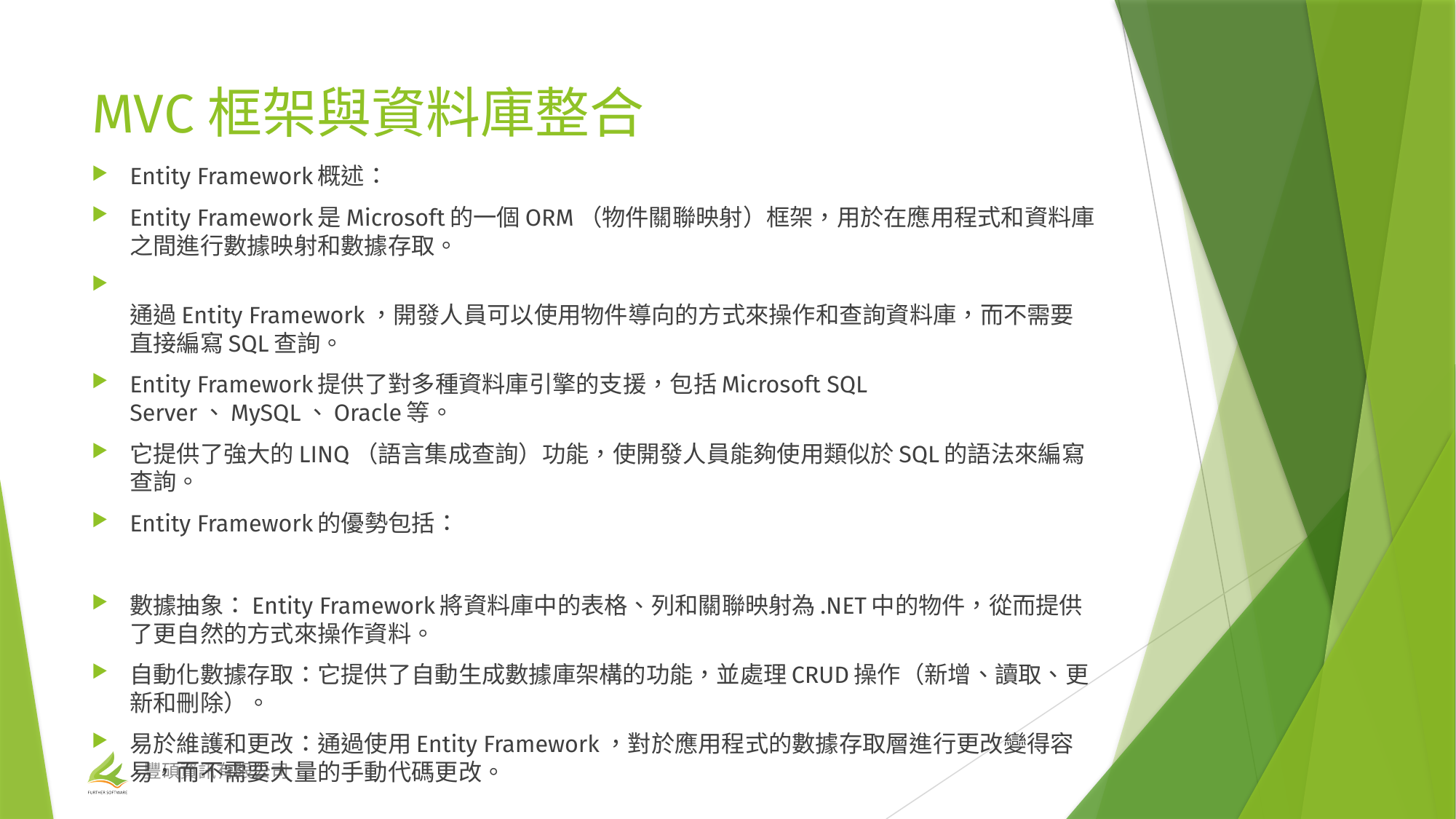

# MVC框架與資料庫整合
Entity Framework概述：
Entity Framework是Microsoft的一個ORM（物件關聯映射）框架，用於在應用程式和資料庫之間進行數據映射和數據存取。
通過Entity Framework，開發人員可以使用物件導向的方式來操作和查詢資料庫，而不需要直接編寫SQL查詢。
Entity Framework提供了對多種資料庫引擎的支援，包括Microsoft SQL Server、MySQL、Oracle等。
它提供了強大的LINQ（語言集成查詢）功能，使開發人員能夠使用類似於SQL的語法來編寫查詢。
Entity Framework的優勢包括：

數據抽象：Entity Framework將資料庫中的表格、列和關聯映射為.NET中的物件，從而提供了更自然的方式來操作資料。
自動化數據存取：它提供了自動生成數據庫架構的功能，並處理CRUD操作（新增、讀取、更新和刪除）。
易於維護和更改：通過使用Entity Framework，對於應用程式的數據存取層進行更改變得容易，而不需要大量的手動代碼更改。
豐碩資訊有限公司